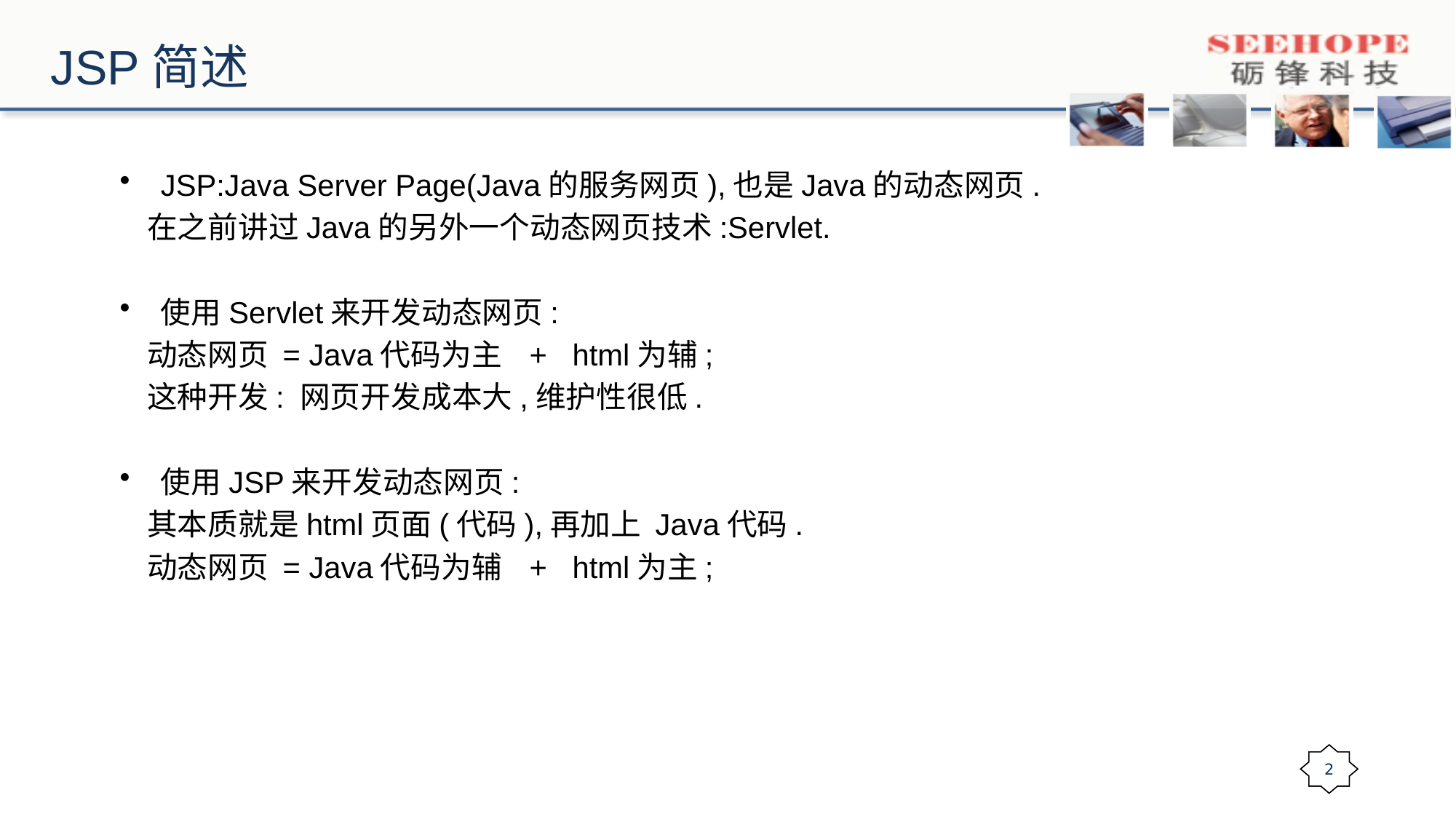

# JSP简述
JSP:Java Server Page(Java的服务网页),也是Java的动态网页.
   在之前讲过Java的另外一个动态网页技术:Servlet.

使用Servlet来开发动态网页:
   动态网页 = Java代码为主   +   html为辅;
   这种开发: 网页开发成本大,维护性很低.

使用JSP来开发动态网页:
   其本质就是html页面(代码),再加上 Java代码.
   动态网页 = Java代码为辅   +   html为主;